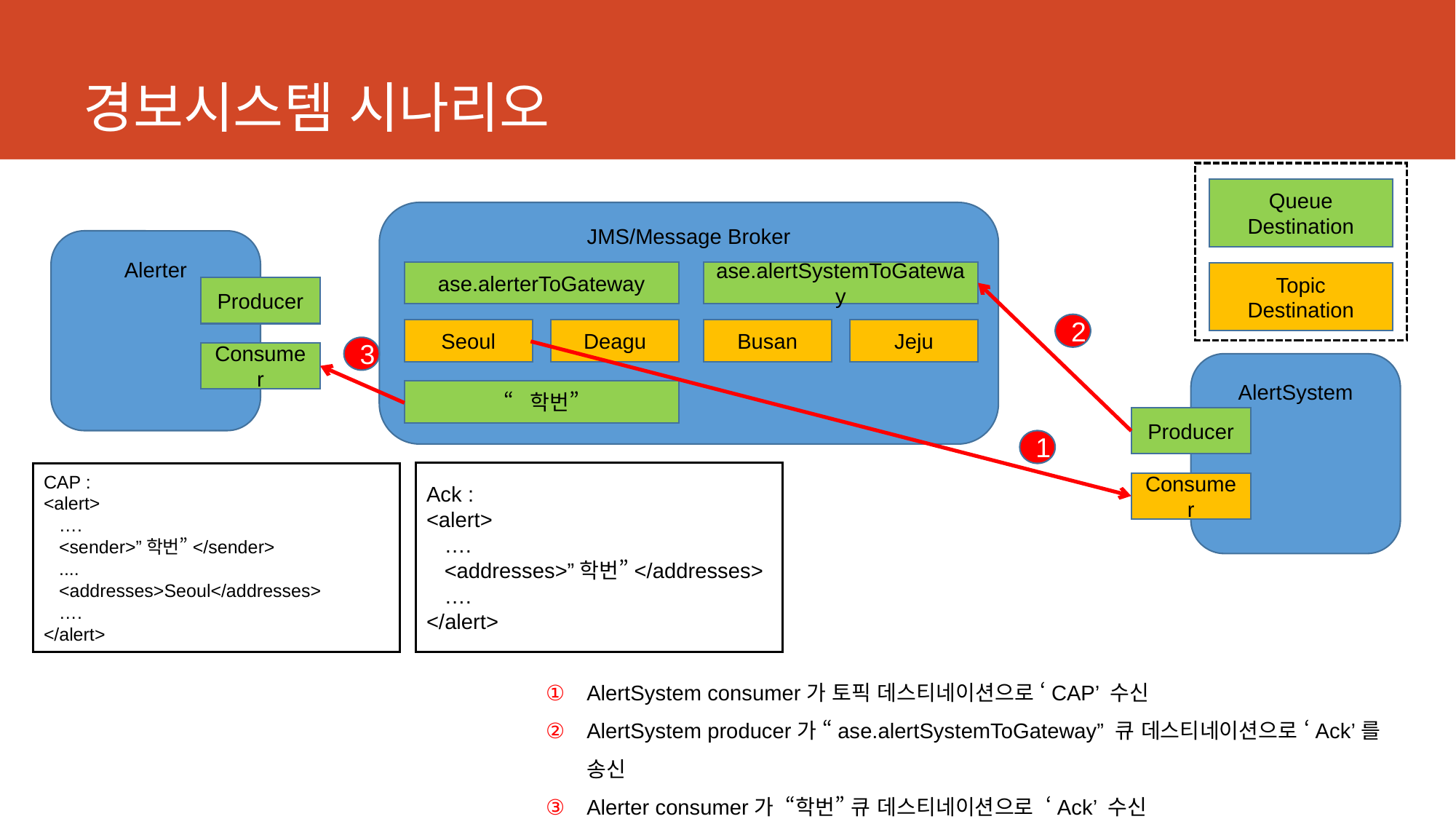

# 경보시스템 시나리오

Queue Destination
Topic Destination
JMS/Message Broker

ase.alerterToGateway
ase.alertSystemToGateway
Seoul
Deagu
Busan
Jeju
“학번”
Alerter

Producer
Consumer
2
3
AlertSystem

Producer
Consumer
1
Ack :
<alert>
   ….
   <addresses>”학번”</addresses>
   ….
</alert>
CAP :
<alert>
   ….
   <sender>”학번”</sender>
   ....
   <addresses>Seoul</addresses>
   ….
</alert>
AlertSystem consumer가 토픽 데스티네이션으로 ‘CAP’ 수신
AlertSystem producer가 “ase.alertSystemToGateway” 큐 데스티네이션으로 ‘Ack’를 송신
Alerter consumer가  “학번” 큐 데스티네이션으로  ‘Ack’ 수신